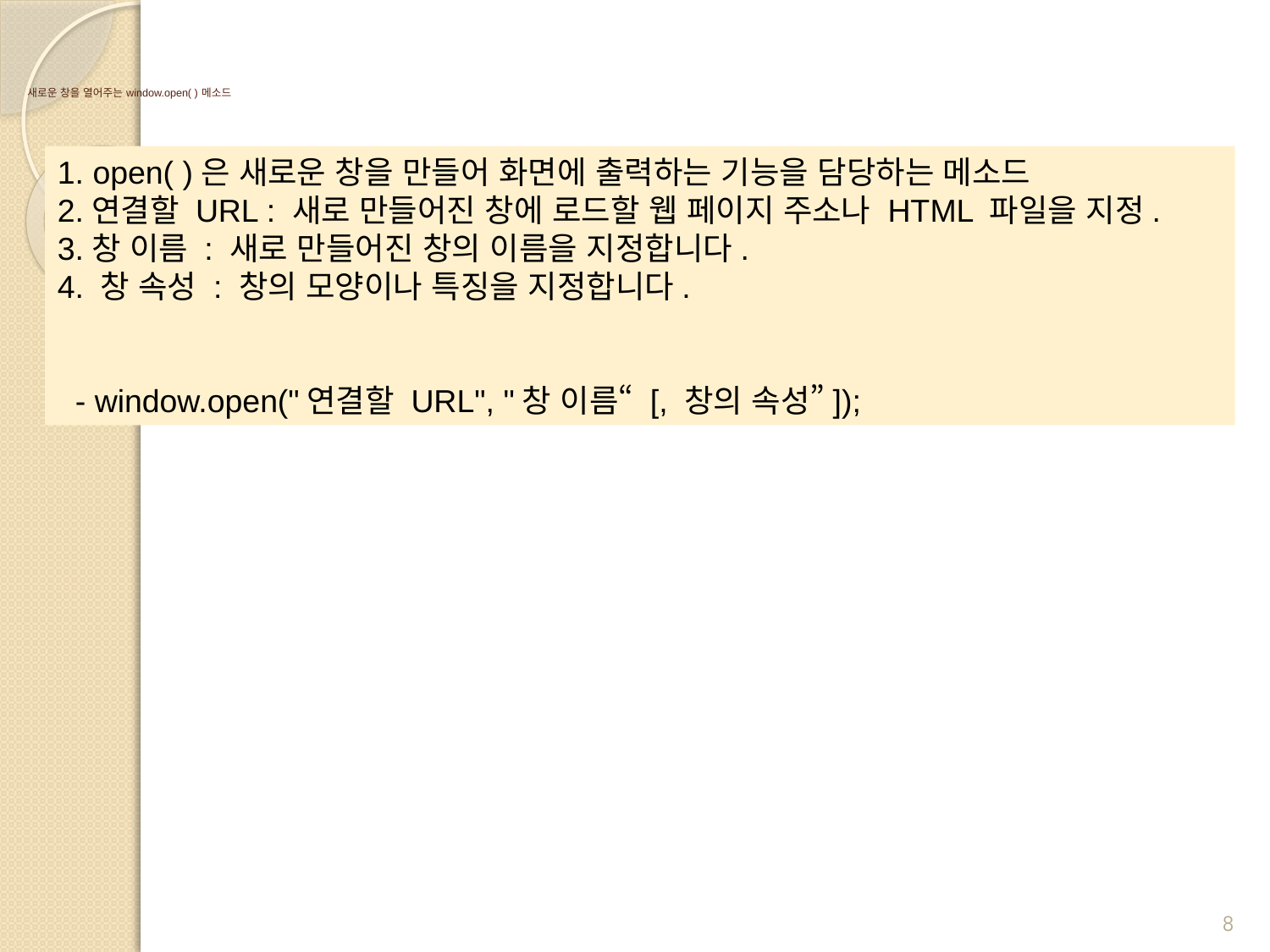

# 새로운 창을 열어주는 window.open( ) 메소드
1. open( )은 새로운 창을 만들어 화면에 출력하는 기능을 담당하는 메소드
2.연결할 URL : 새로 만들어진 창에 로드할 웹 페이지 주소나 HTML 파일을 지정.
3.창 이름 : 새로 만들어진 창의 이름을 지정합니다.
4. 창 속성 : 창의 모양이나 특징을 지정합니다.

  - window.open("연결할 URL", "창 이름“ [, 창의 속성”]);
8